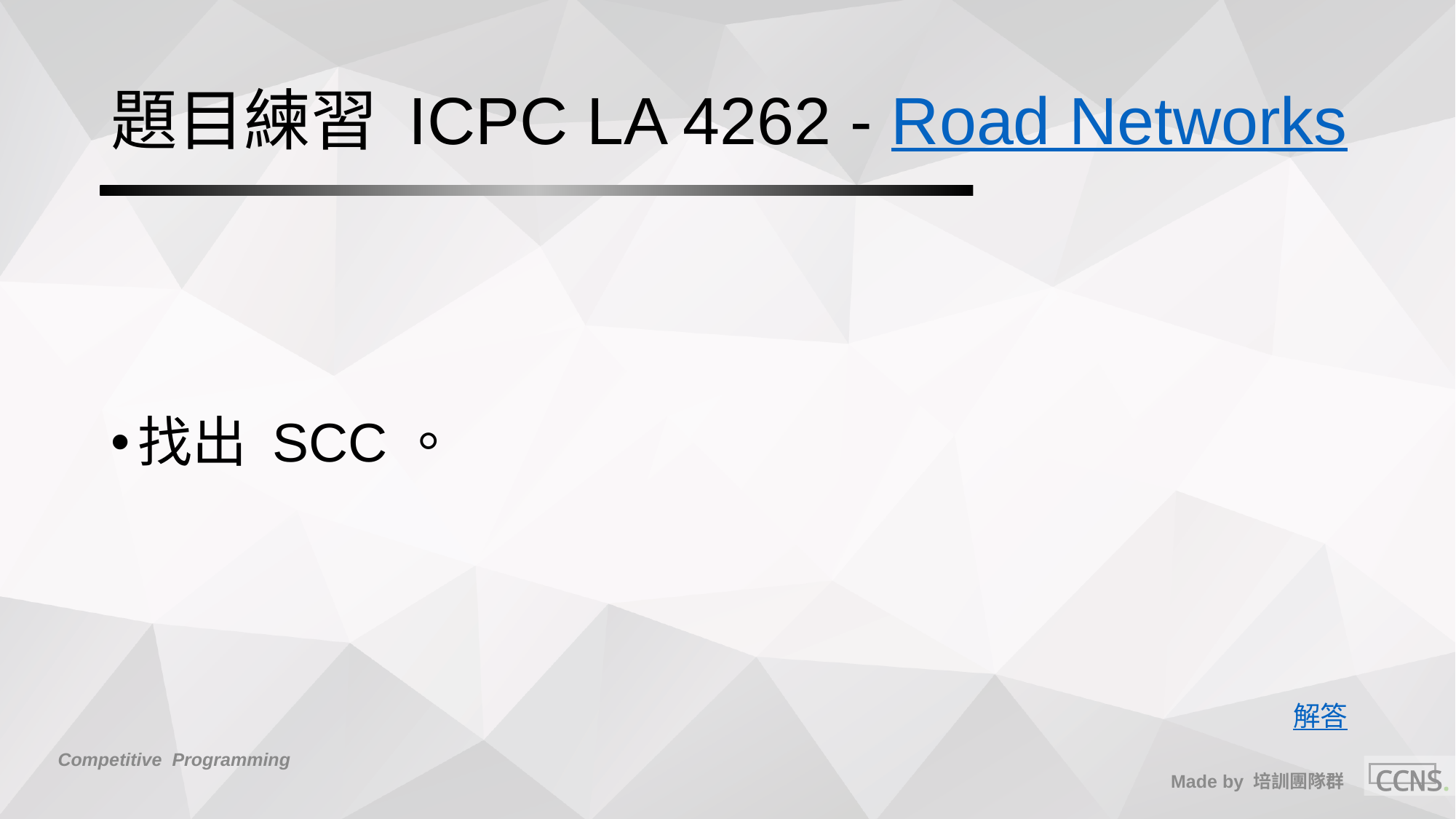

# 題目練習 ICPC LA 4262 - Road Networks
找出 SCC。
解答